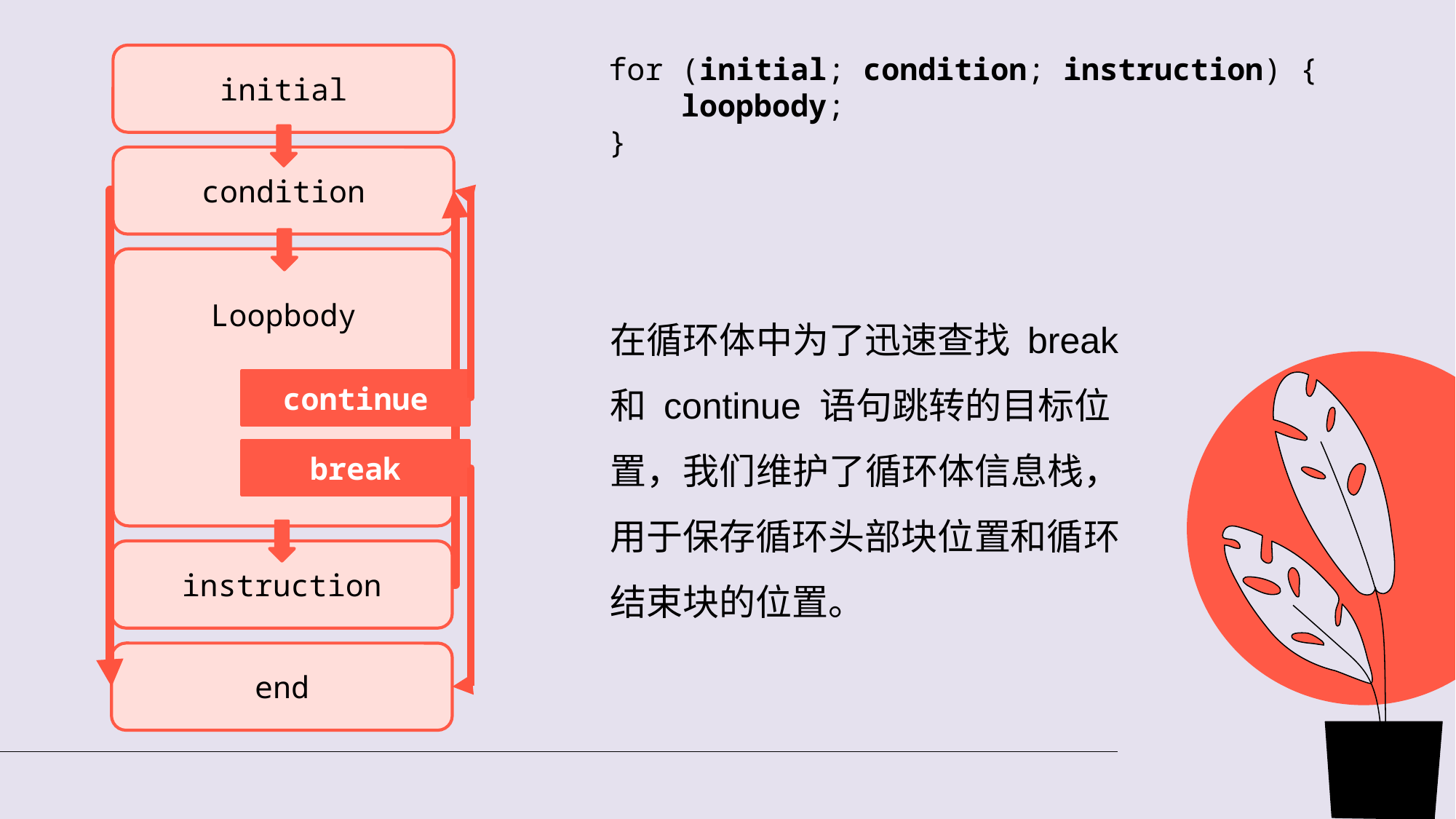

for (initial; condition; instruction) {
    loopbody;
}
initial

condition

Loopbody

在循环体中为了迅速查找 break 和 continue 语句跳转的目标位置，我们维护了循环体信息栈，用于保存循环头部块位置和循环结束块的位置。

continue

break

instruction
end